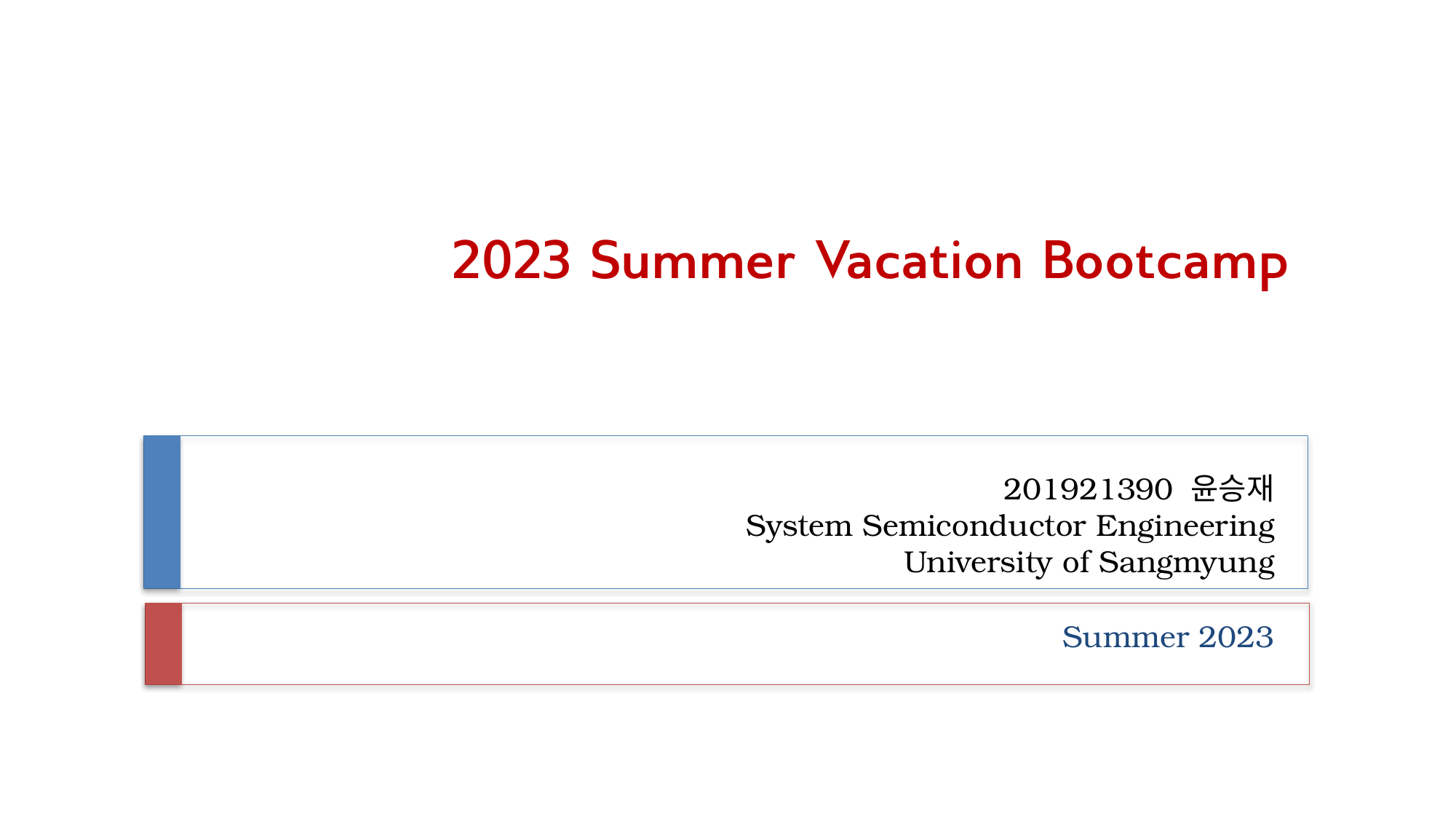

2023 Summer Vacation Bootcamp
# 201921390 윤승재 System Semiconductor Engineering University of Sangmyung
Summer 2023